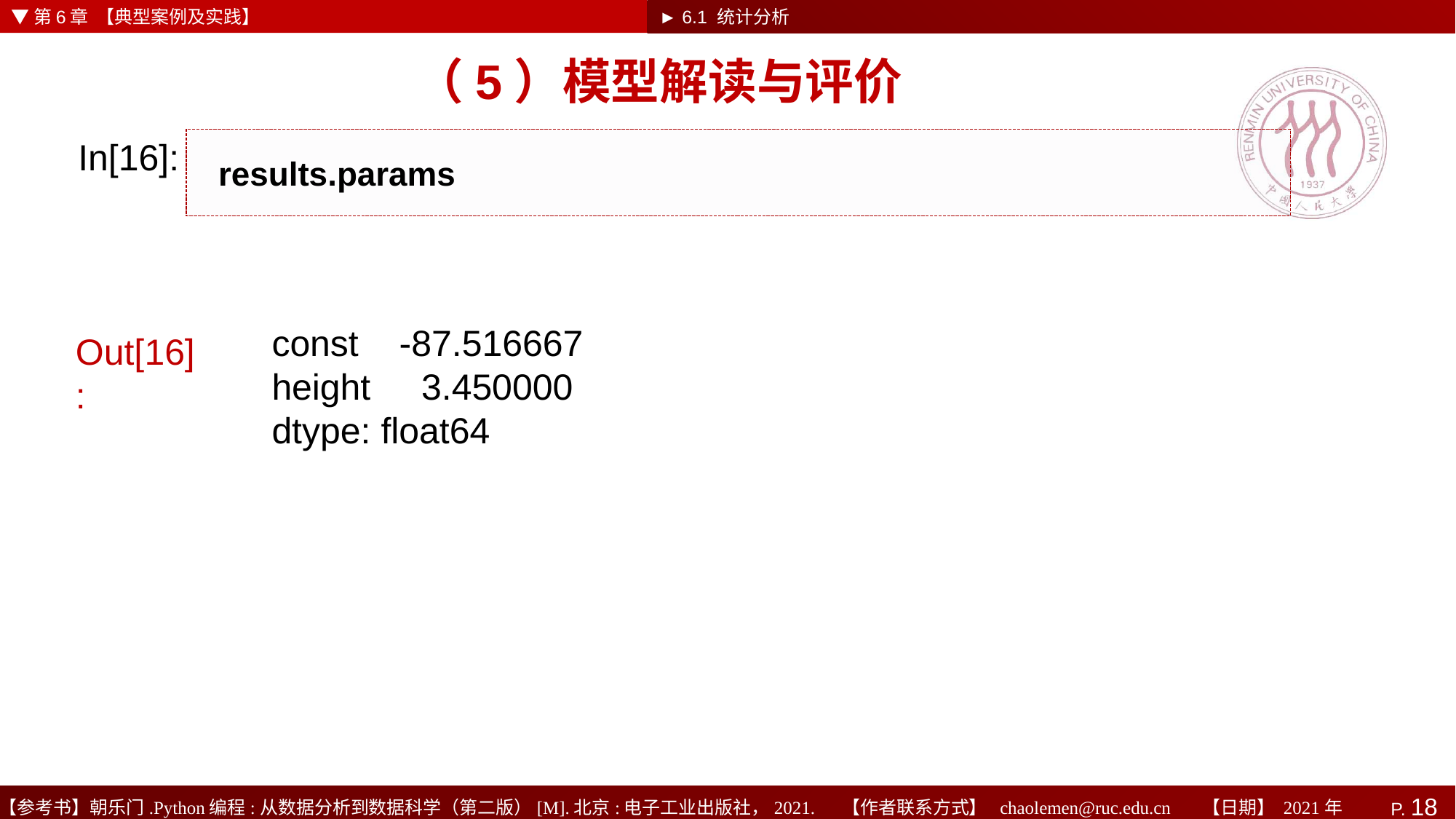

▼第6章  【典型案例及实践】
► 6.1 统计分析
# （5）模型解读与评价
In[16]:
results.params
const    -87.516667
height     3.450000
dtype: float64
Out[16]: